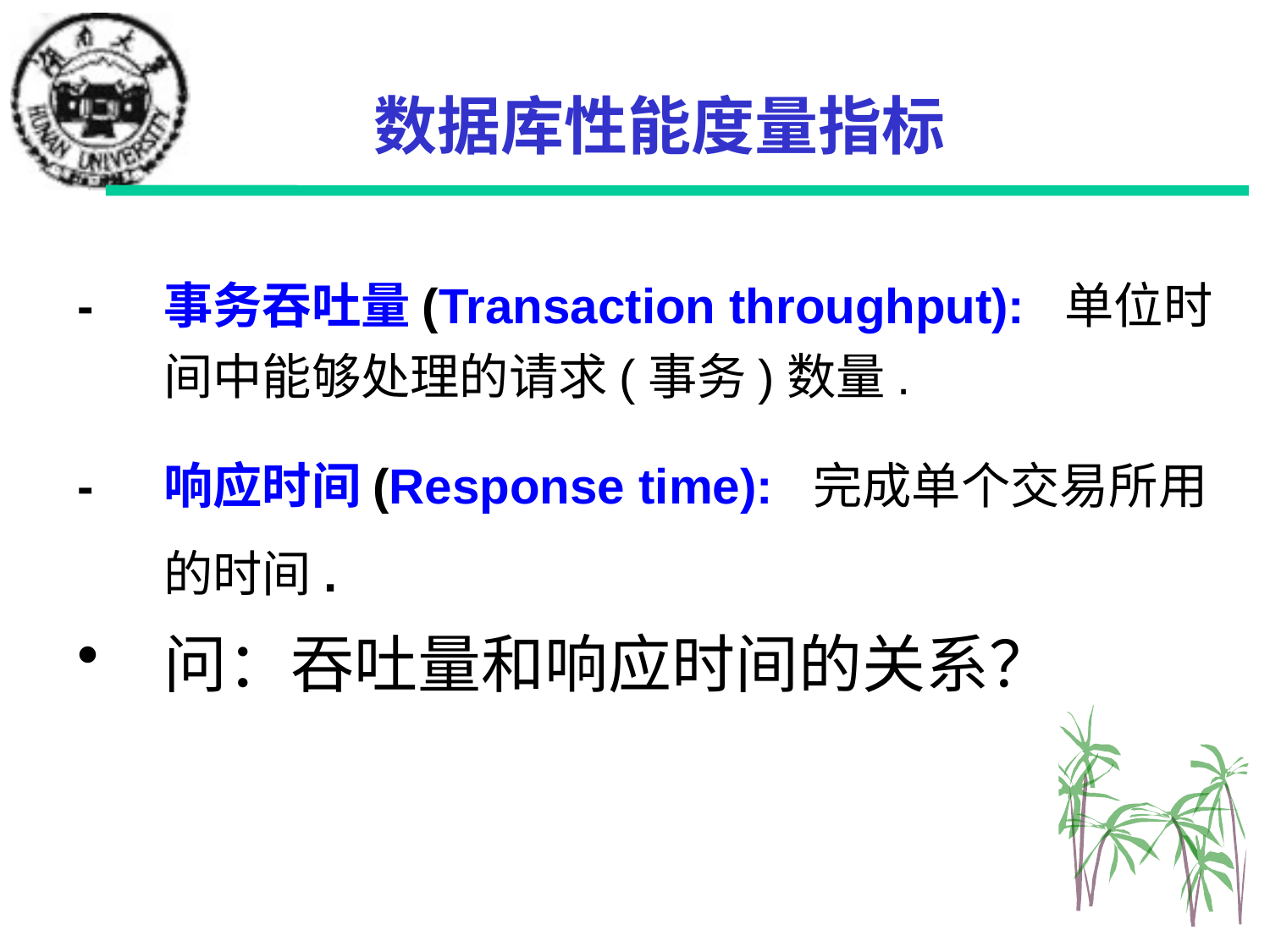

数据库性能度量指标
-	事务吞吐量(Transaction throughput):  单位时间中能够处理的请求(事务)数量.
-	响应时间(Response time):  完成单个交易所用的时间.
问：吞吐量和响应时间的关系？